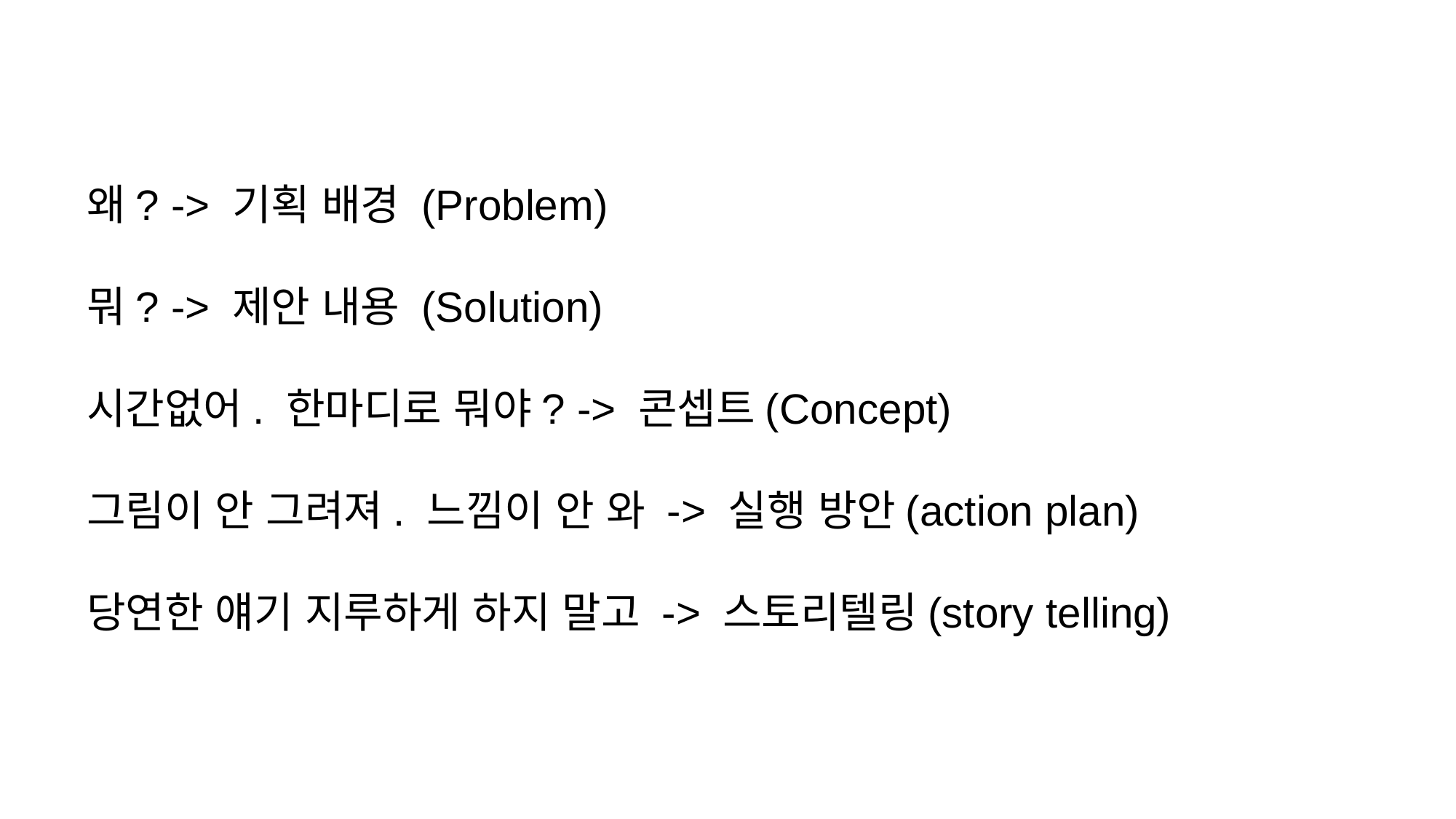

왜? -> 기획 배경 (Problem)

뭐? -> 제안 내용 (Solution)

시간없어. 한마디로 뭐야? -> 콘셉트(Concept)

그림이 안 그려져. 느낌이 안 와 -> 실행 방안(action plan)

당연한 얘기 지루하게 하지 말고 -> 스토리텔링(story telling)